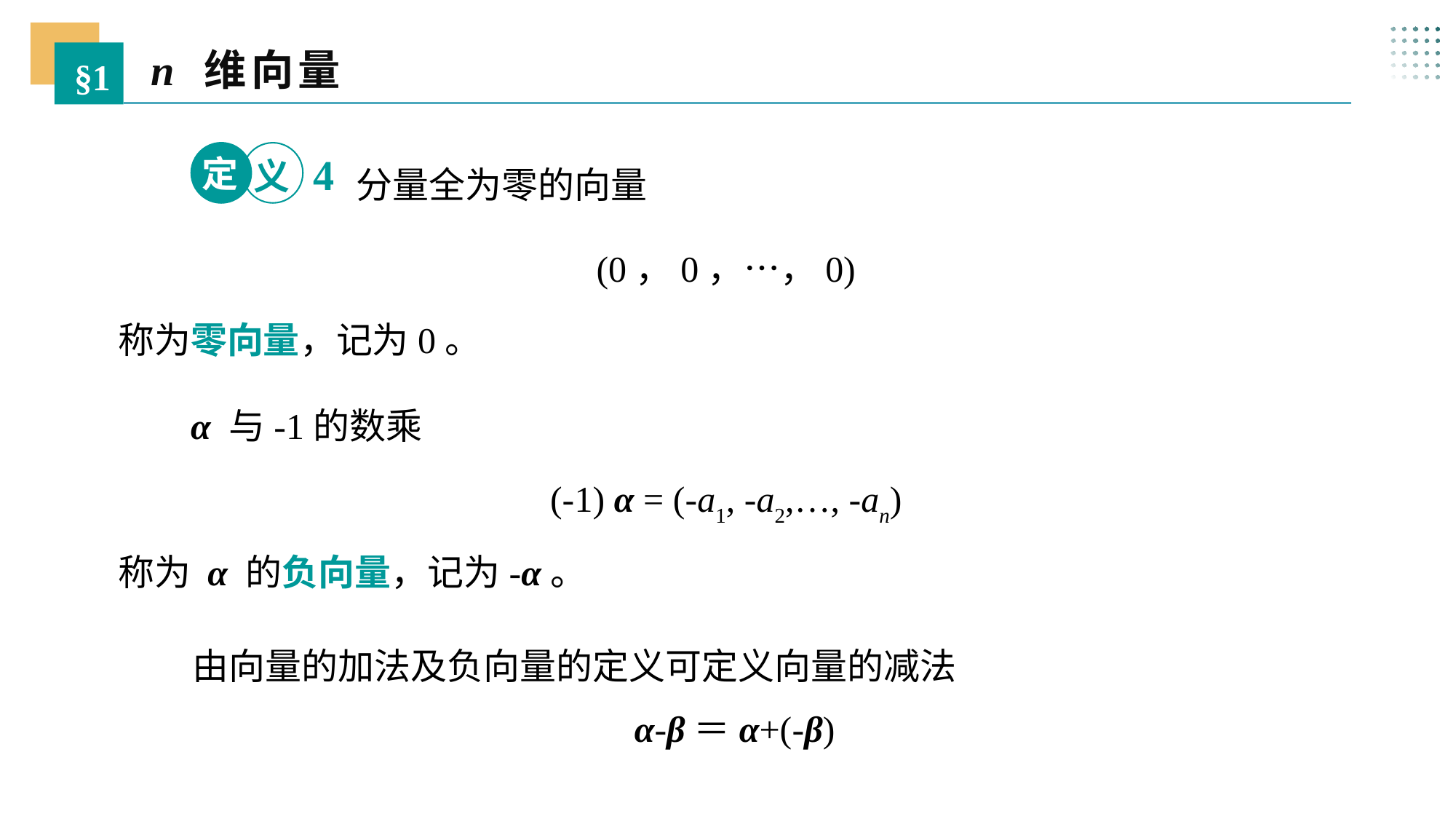

n 维向量
§1
                            分量全为零的向量

定

4
义
(0，0，…，0)
称为零向量，记为0。
        α 与-1的数乘
(-1) α = (-a1, -a2,…, -an)
称为 α 的负向量，记为-α。
        由向量的加法及负向量的定义可定义向量的减法
α-β＝α+(-β)